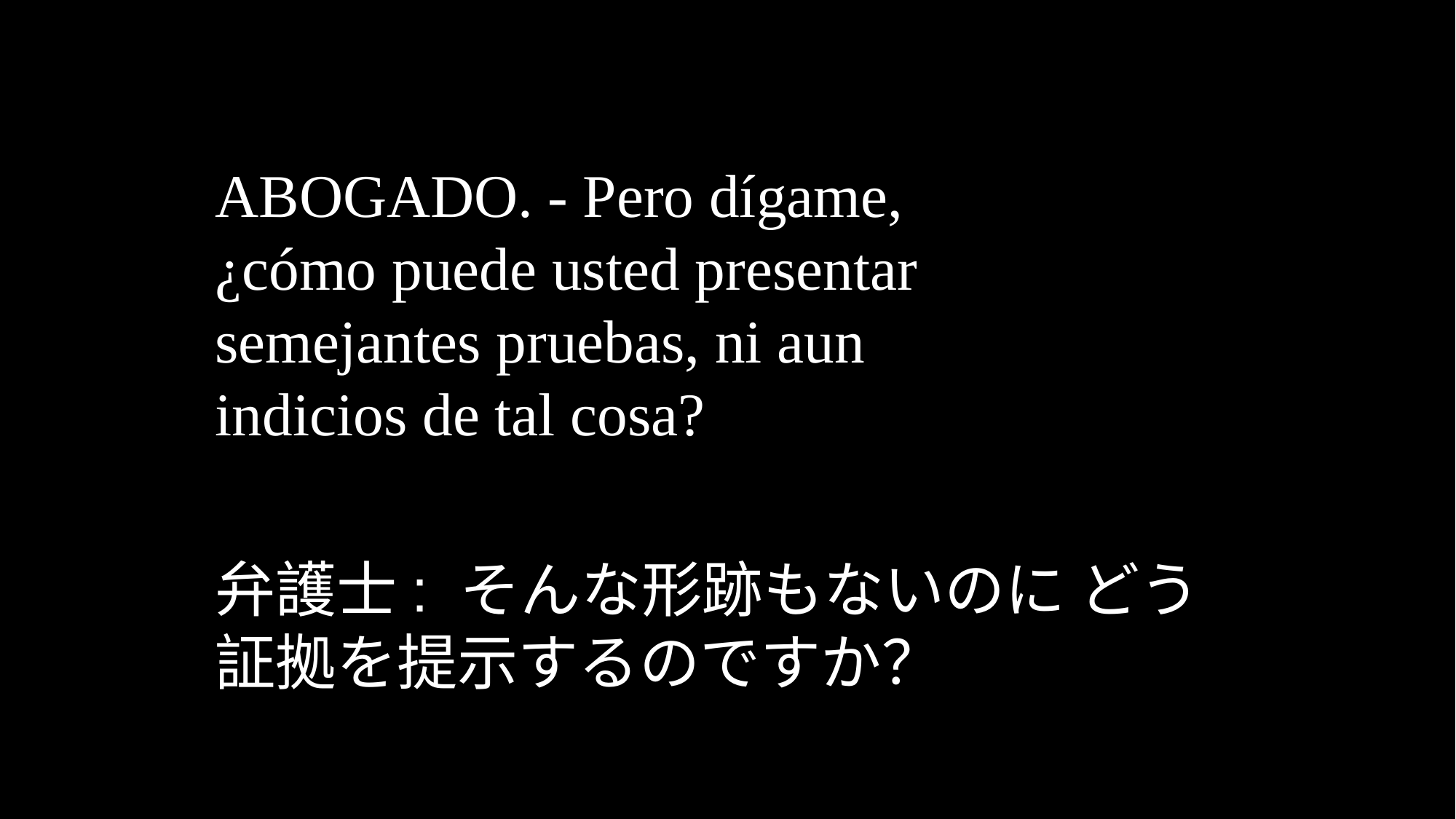

ABOGADO. - Pero dígame, ¿cómo puede usted presentar semejantes pruebas, ni aun indicios de tal cosa?

弁護士: そんな形跡もないのに どう証拠を提示するのですか？